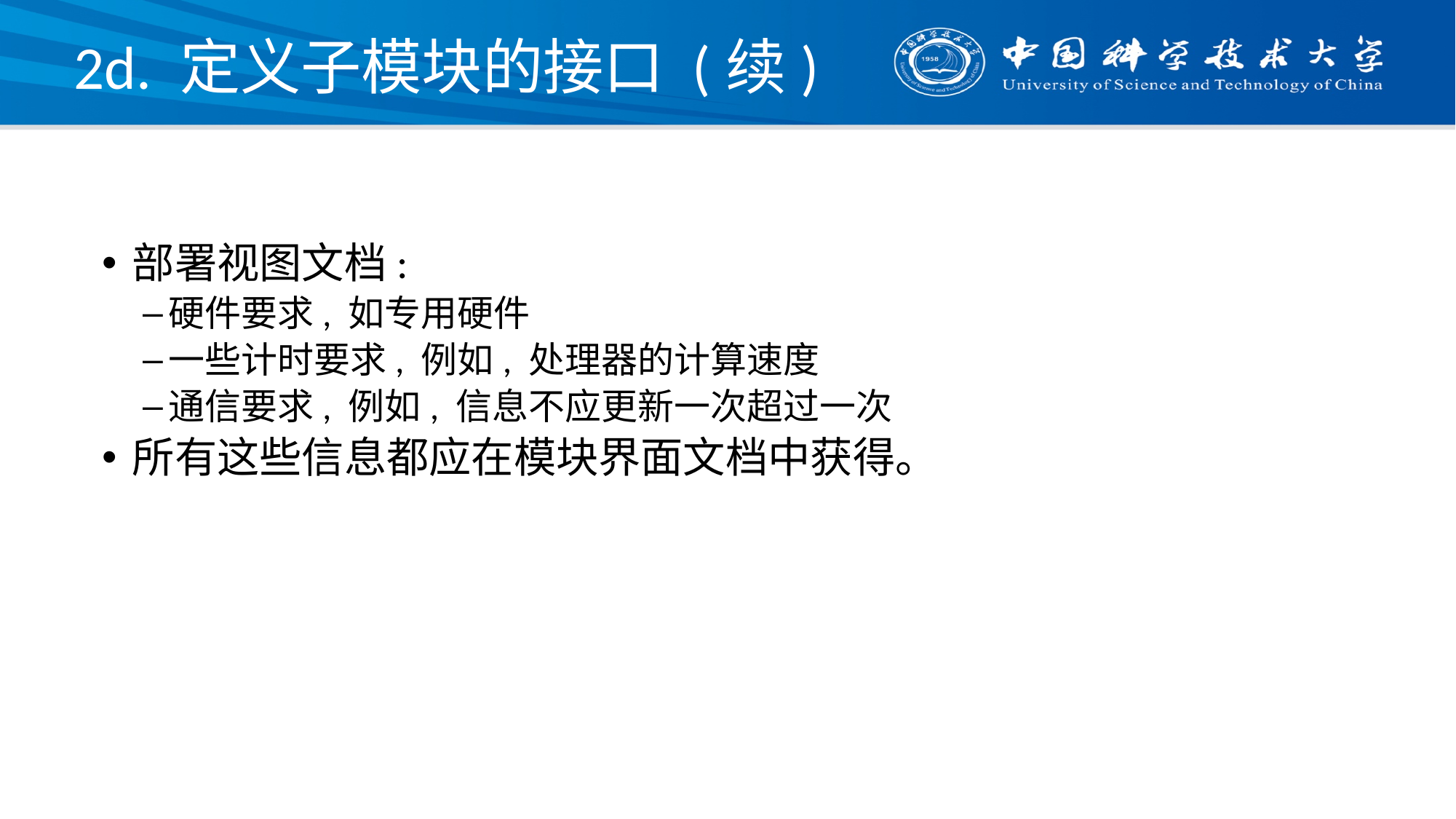

# 2d. 定义子模块的接口 (续)
部署视图文档:
硬件要求, 如专用硬件
一些计时要求, 例如, 处理器的计算速度
通信要求, 例如, 信息不应更新一次超过一次
所有这些信息都应在模块界面文档中获得。